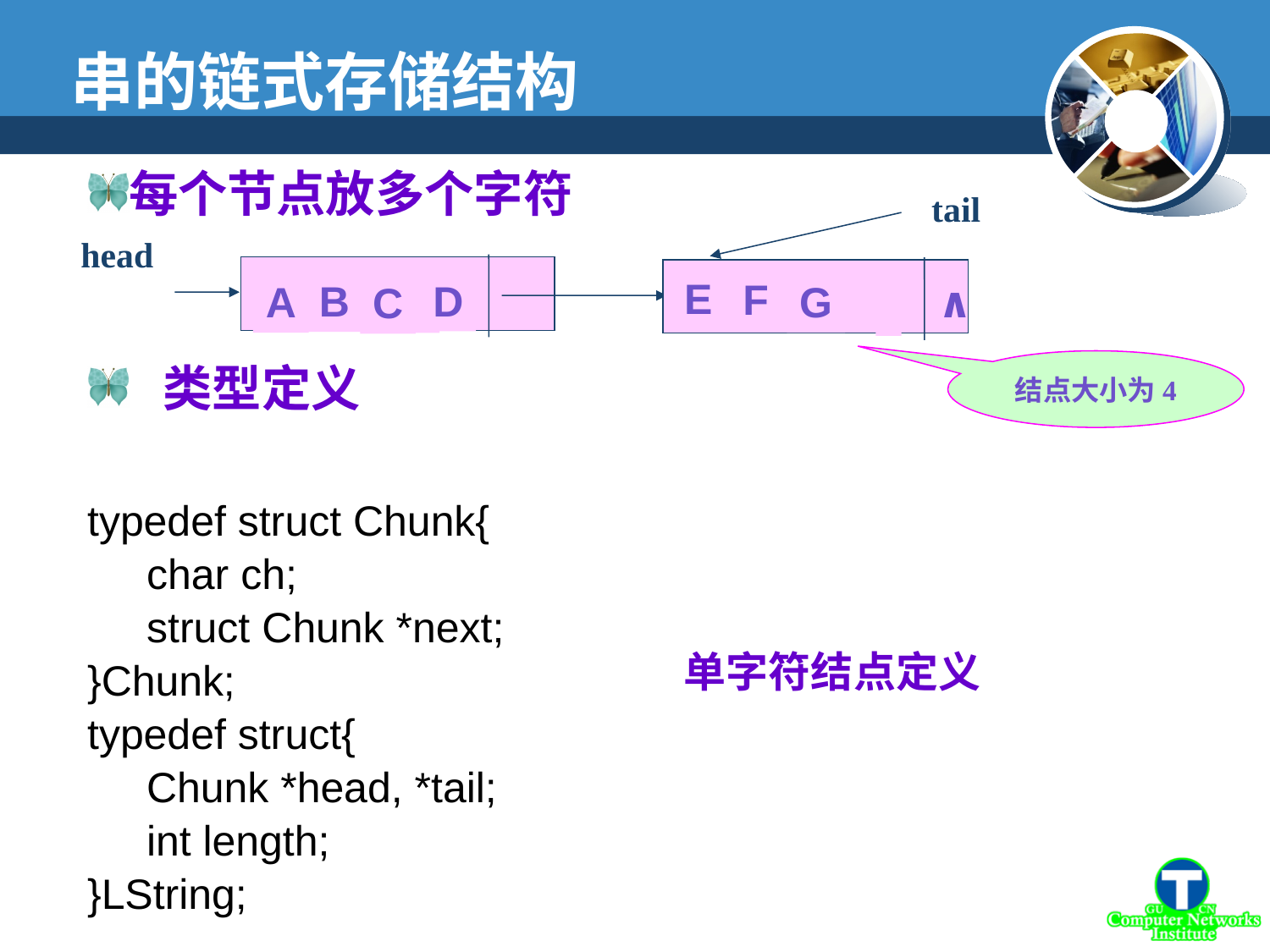

串的链式存储结构
每个节点放多个字符
tail

head

E
F
D
B
∧
A

G
C

  类型定义
结点大小为4

typedef struct Chunk{
     char ch;
     struct Chunk *next;
}Chunk;
typedef struct{
     Chunk *head, *tail;
     int length;
}LString;
单字符结点定义